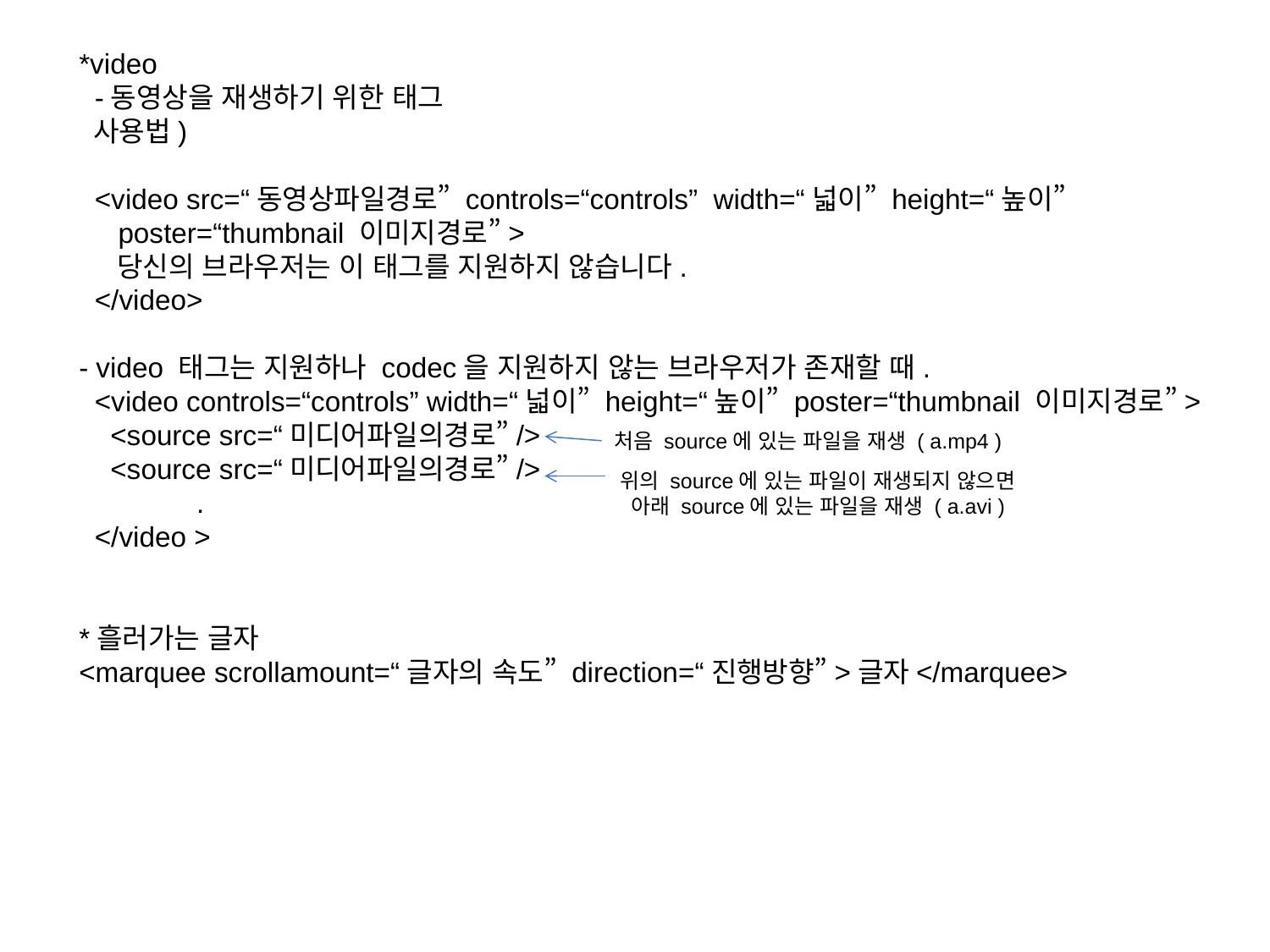

*video
  -동영상을 재생하기 위한 태그
 사용법)

  <video src=“동영상파일경로” controls=“controls”  width=“넓이” height=“높이”
     poster=“thumbnail 이미지경로”>
    당신의 브라우저는 이 태그를 지원하지 않습니다.
  </video>

- video 태그는 지원하나 codec을 지원하지 않는 브라우저가 존재할 때.
  <video controls=“controls” width=“넓이” height=“높이” poster=“thumbnail 이미지경로”>
    <source src=“미디어파일의경로”/>
    <source src=“미디어파일의경로”/>
               .
  </video >

*흘러가는 글자
<marquee scrollamount=“글자의 속도” direction=“진행방향”>글자</marquee>

처음 source에 있는 파일을 재생 ( a.mp4 )
위의 source에 있는 파일이 재생되지 않으면
 아래 source에 있는 파일을 재생 ( a.avi )